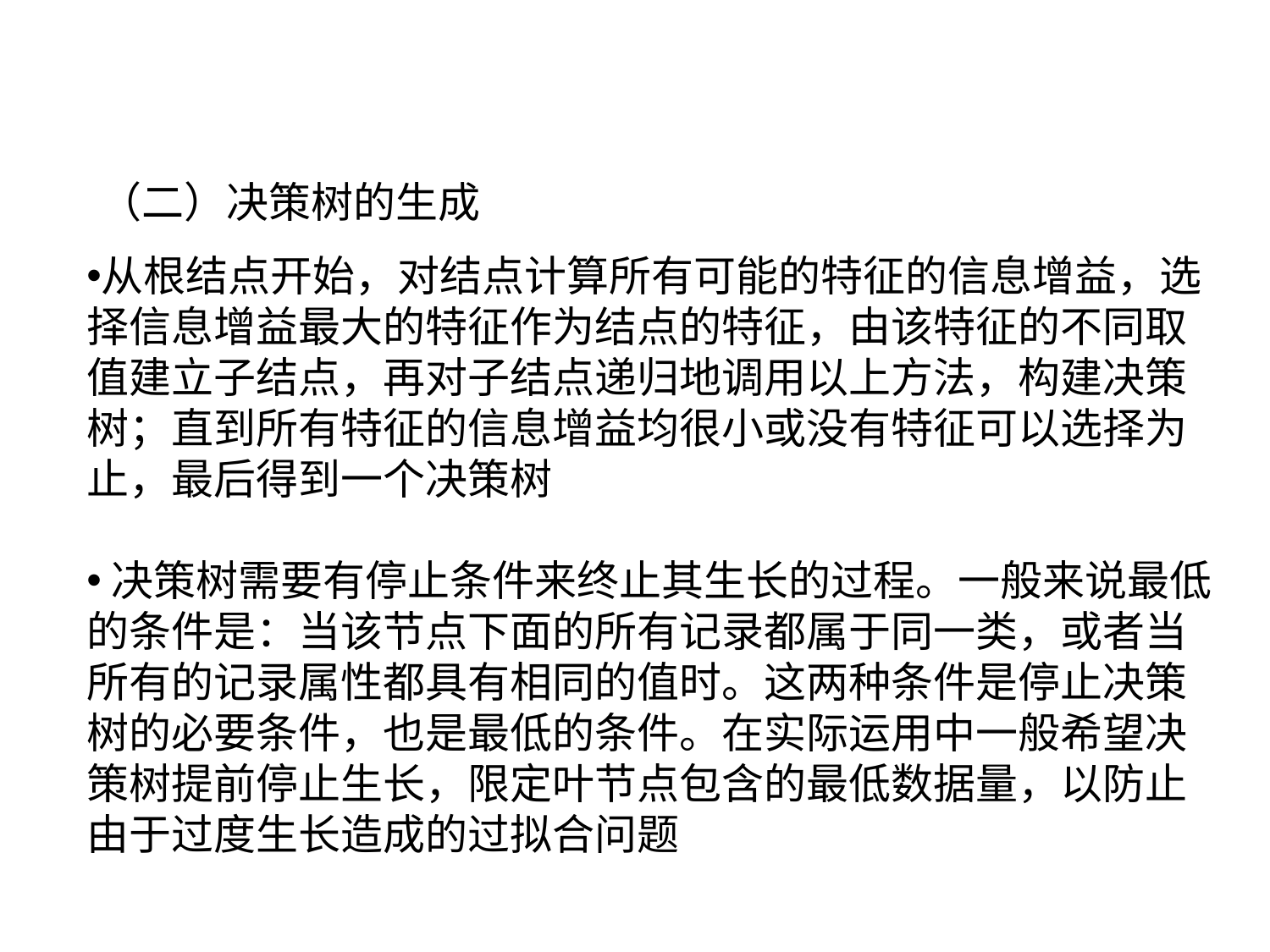

9.7.2 决策树分类算法
（二）决策树的生成
从根结点开始，对结点计算所有可能的特征的信息增益，选择信息增益最大的特征作为结点的特征，由该特征的不同取值建立子结点，再对子结点递归地调用以上方法，构建决策树；直到所有特征的信息增益均很小或没有特征可以选择为止，最后得到一个决策树

​决策树需要有停止条件来终止其生长的过程。一般来说最低的条件是：当该节点下面的所有记录都属于同一类，或者当所有的记录属性都具有相同的值时。这两种条件是停止决策树的必要条件，也是最低的条件。在实际运用中一般希望决策树提前停止生长，限定叶节点包含的最低数据量，以防止由于过度生长造成的过拟合问题